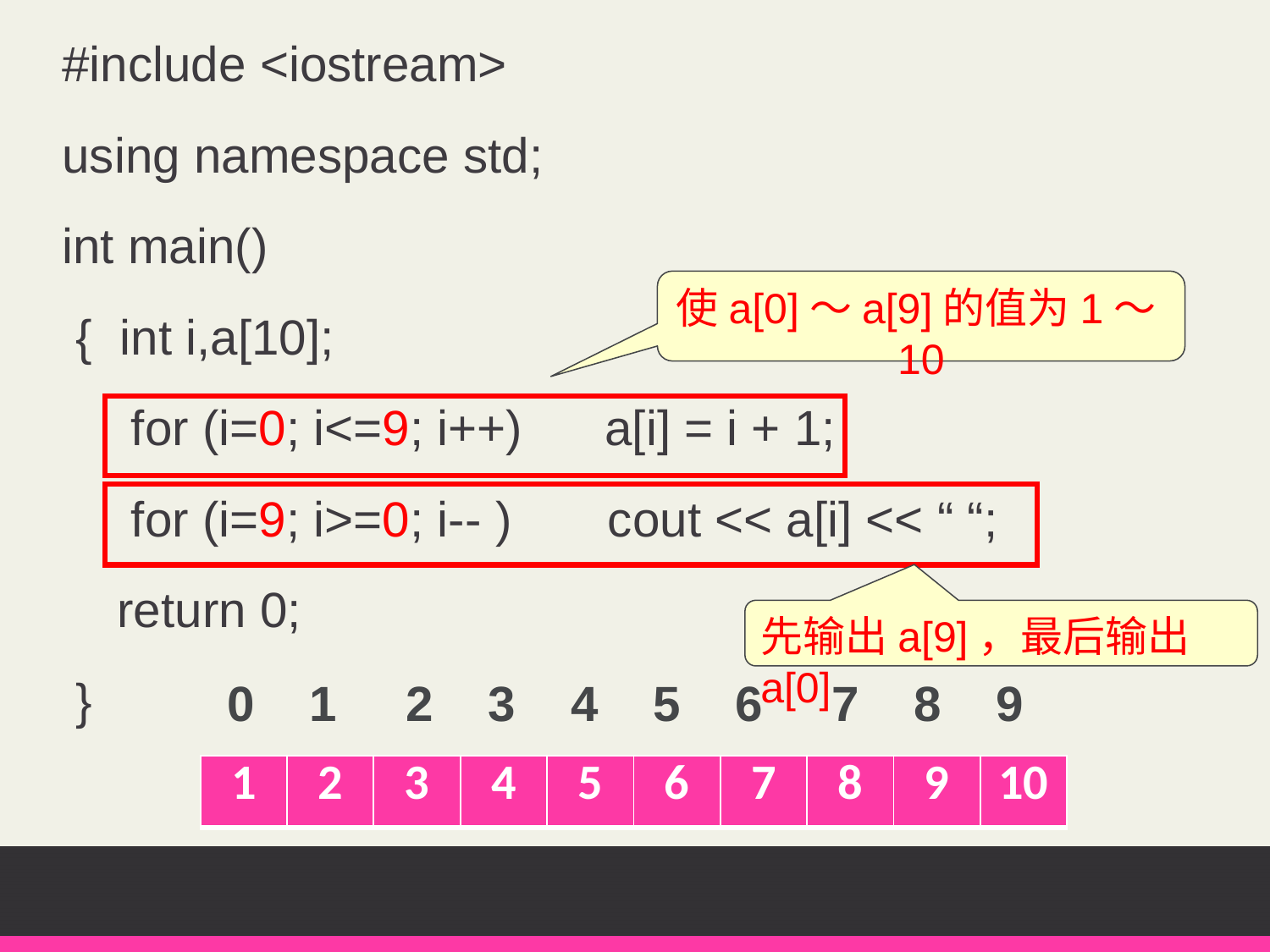

#include <iostream>
using namespace std;
int main()
 {  int i,a[10];
     for (i=0; i<=9; i++)      a[i] = i + 1;
     for (i=9; i>=0; i-- )       cout << a[i] << “ “;
    return 0;
 }
使a[0]～a[9]的值为1～10

先输出a[9]，最后输出a[0]
0    1     2    3    4    5    6     7    8    9
| 1 | 2 | 3 | 4 | 5 | 6 | 7 | 8 | 9 | 10 |
| --- | --- | --- | --- | --- | --- | --- | --- | --- | --- |